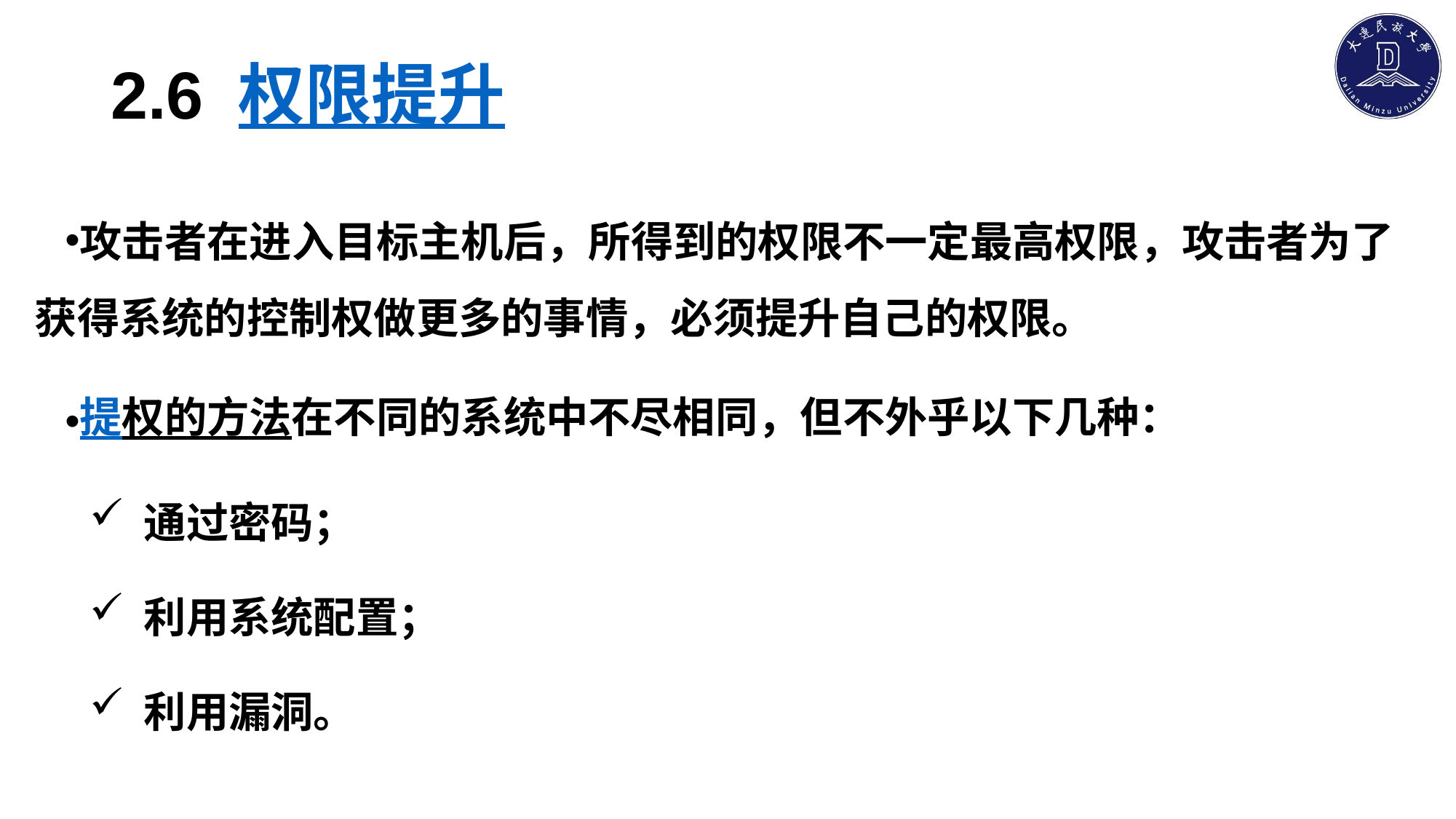

# 2.6 权限提升
攻击者在进入目标主机后，所得到的权限不一定最高权限，攻击者为了获得系统的控制权做更多的事情，必须提升自己的权限。
提权的方法在不同的系统中不尽相同，但不外乎以下几种：
通过密码；
利用系统配置；
利用漏洞。